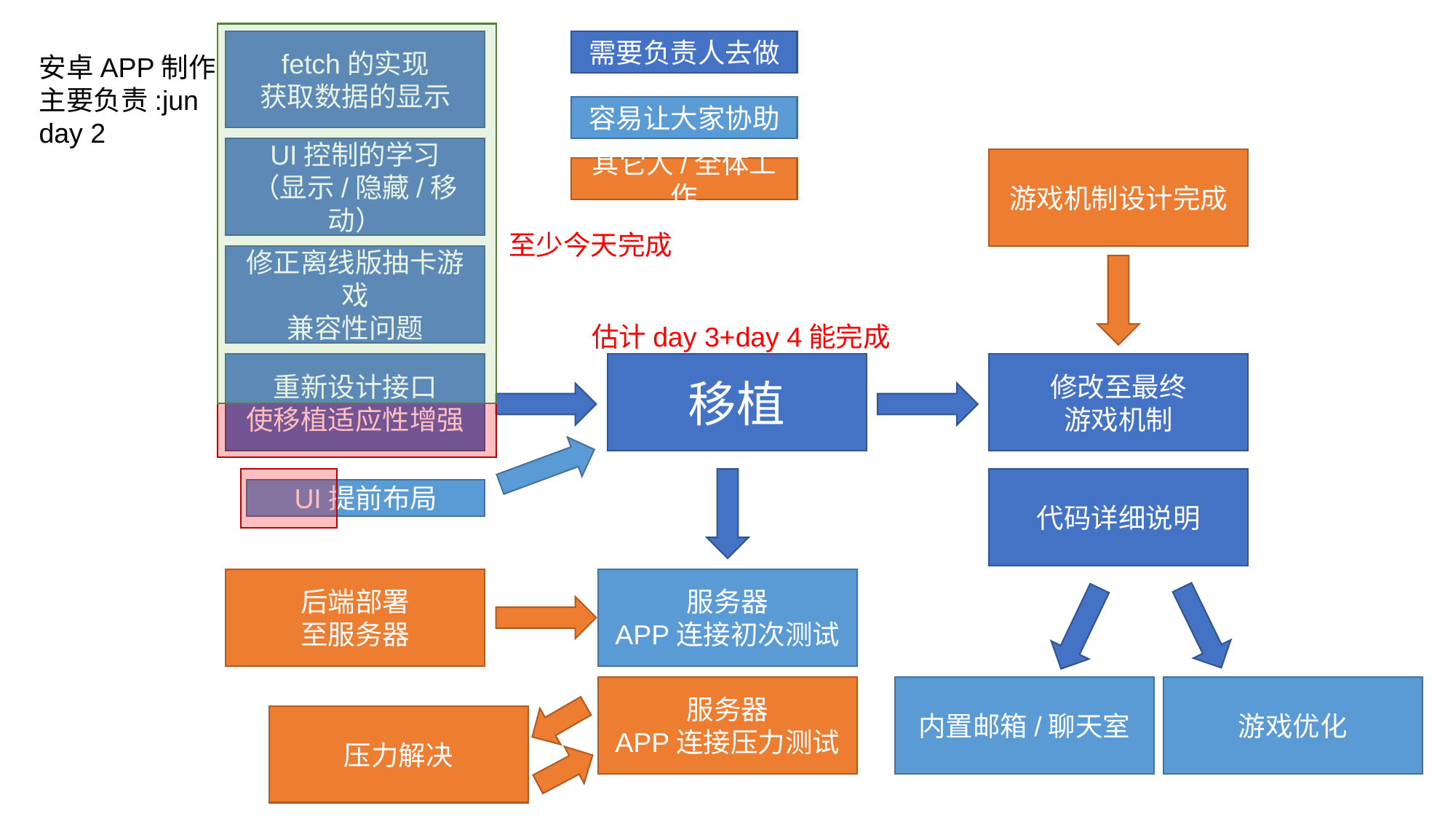

fetch的实现
获取数据的显示
需要负责人去做
安卓APP制作
主要负责:jun
day 2
容易让大家协助
UI控制的学习
（显示/隐藏/移动）
游戏机制设计完成
其它人/全体工作
至少今天完成
修正离线版抽卡游戏
兼容性问题

估计day 3+day 4能完成
重新设计接口
使移植适应性增强
移植
修改至最终
游戏机制

代码详细说明
UI提前布局

后端部署
至服务器
服务器
APP连接初次测试

服务器
APP连接压力测试
内置邮箱/聊天室
游戏优化

压力解决